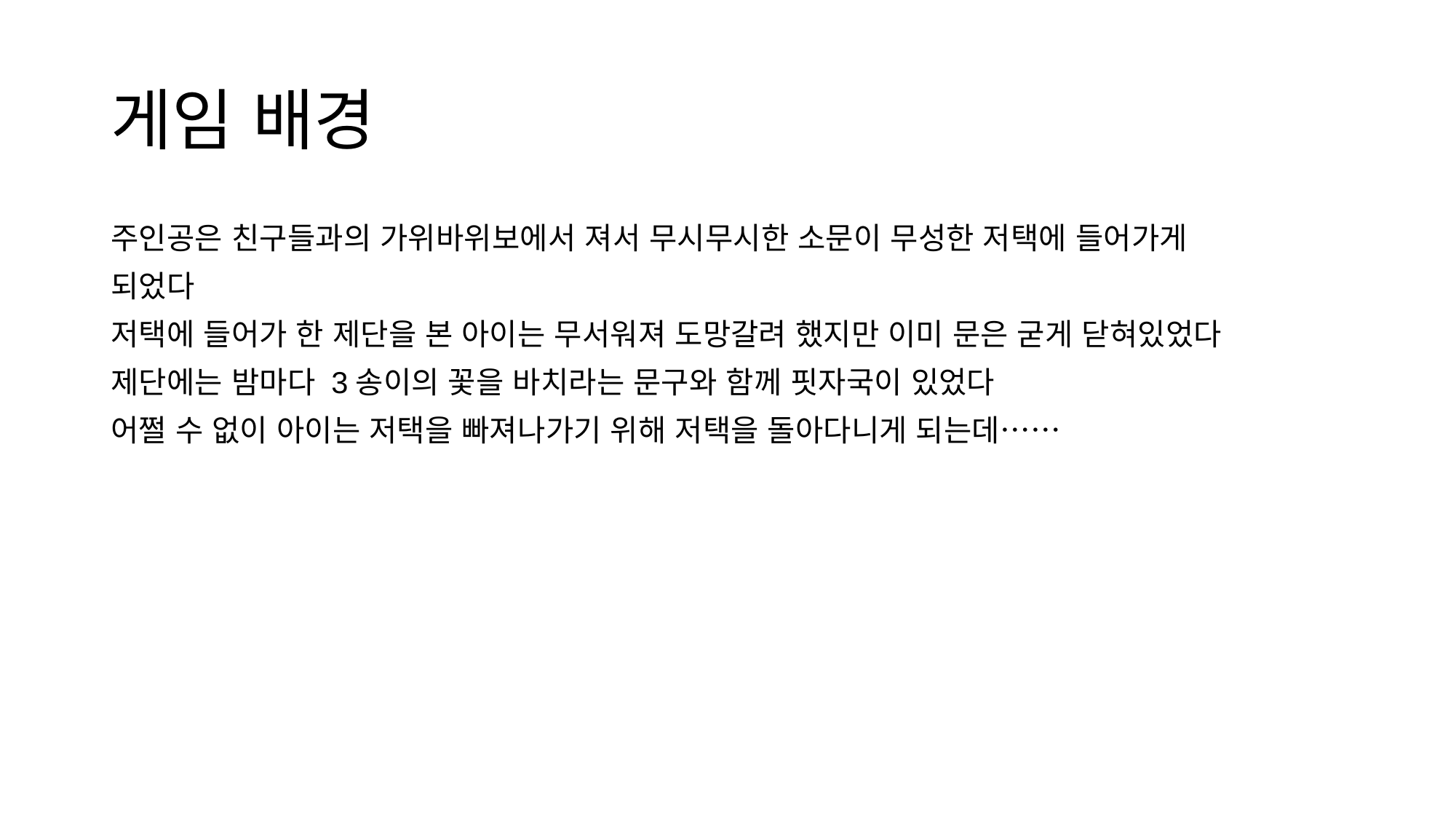

# 게임 배경
주인공은 친구들과의 가위바위보에서 져서 무시무시한 소문이 무성한 저택에 들어가게
되었다
저택에 들어가 한 제단을 본 아이는 무서워져 도망갈려 했지만 이미 문은 굳게 닫혀있었다
제단에는 밤마다 3송이의 꽃을 바치라는 문구와 함께 핏자국이 있었다
어쩔 수 없이 아이는 저택을 빠져나가기 위해 저택을 돌아다니게 되는데……